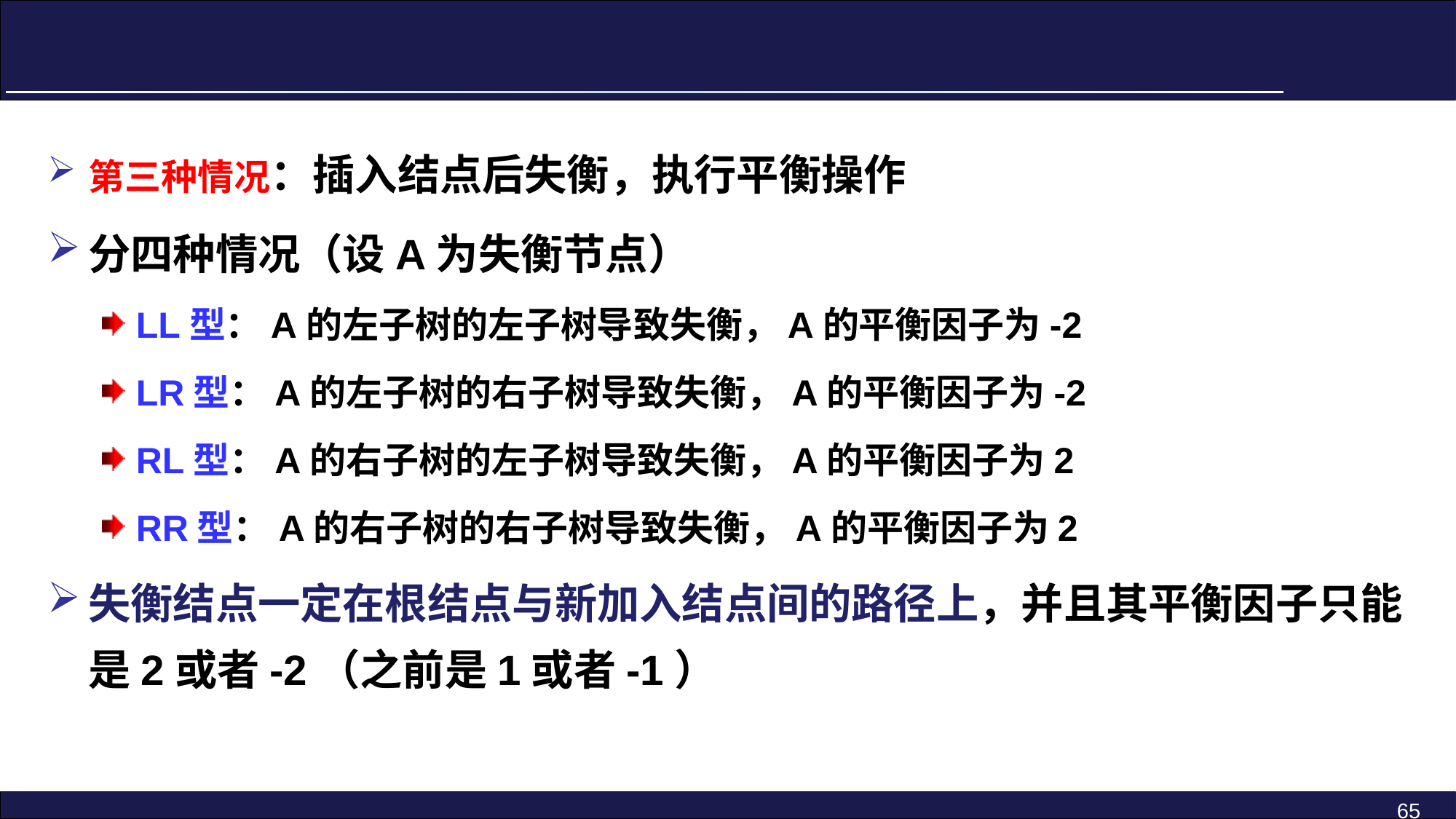

第三种情况：插入结点后失衡，执行平衡操作
分四种情况（设A为失衡节点）
LL型：A的左子树的左子树导致失衡，A的平衡因子为-2
LR型：A的左子树的右子树导致失衡，A的平衡因子为-2
RL型：A的右子树的左子树导致失衡，A的平衡因子为2
RR型：A的右子树的右子树导致失衡，A的平衡因子为2
失衡结点一定在根结点与新加入结点间的路径上，并且其平衡因子只能是2或者-2（之前是1或者-1）

65